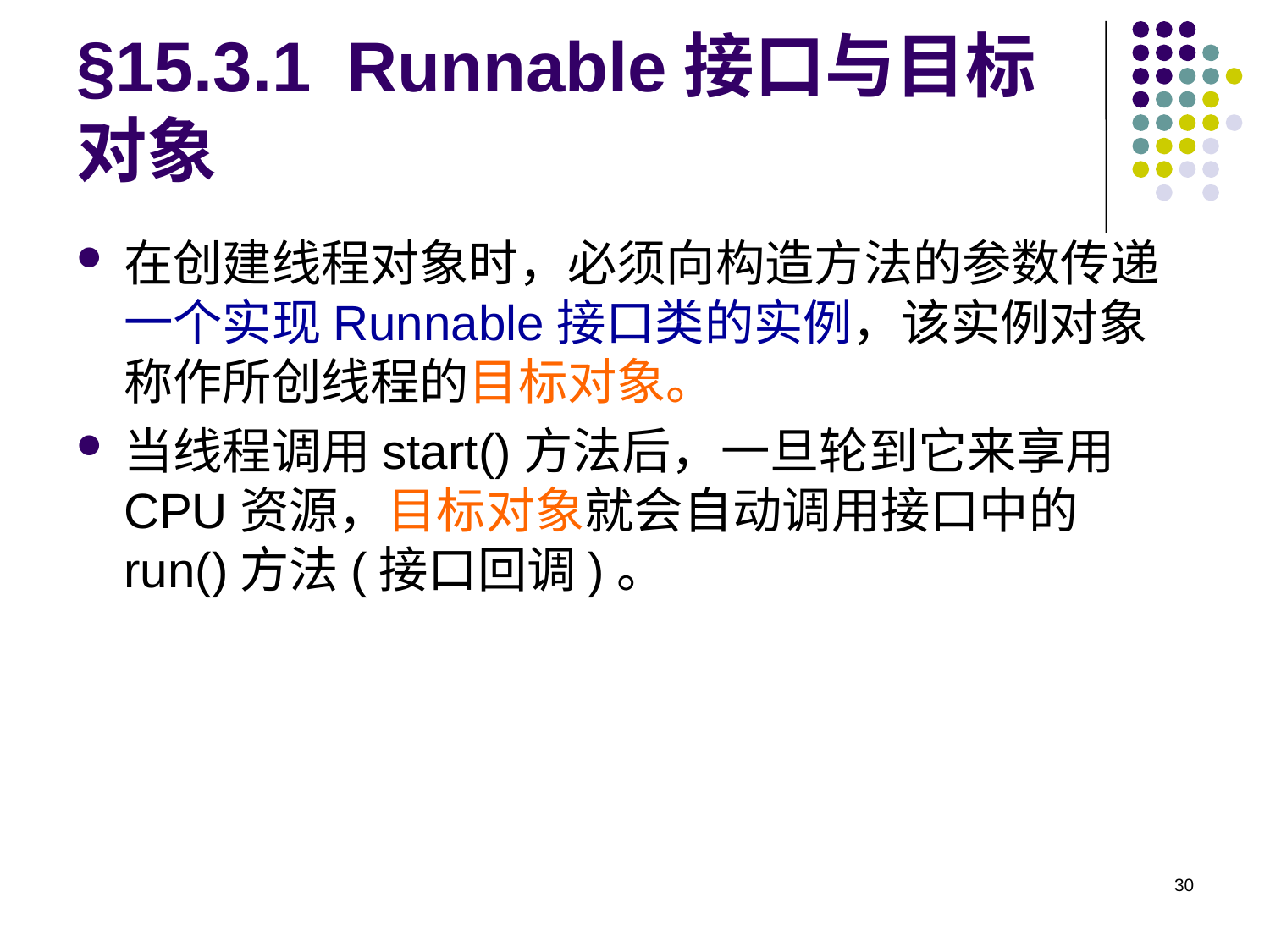

# §15.3.1  Runnable接口与目标对象
在创建线程对象时，必须向构造方法的参数传递一个实现Runnable接口类的实例，该实例对象称作所创线程的目标对象。
当线程调用start()方法后，一旦轮到它来享用CPU资源，目标对象就会自动调用接口中的run()方法(接口回调)。
30